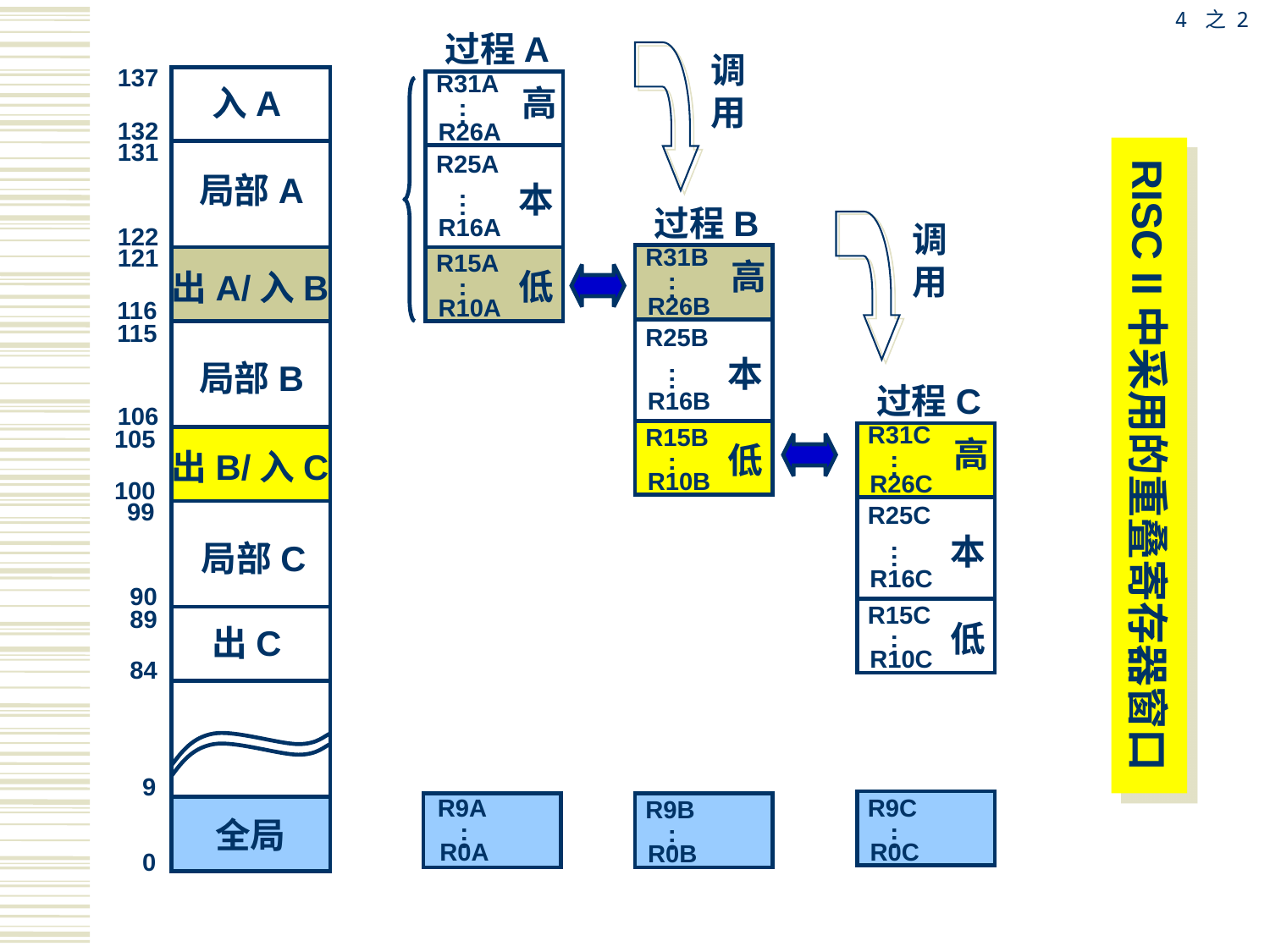

4 之 2
过程A
调
用
137
R31A

高
入A

···
132
R26A
131
RISC II中采用的重叠寄存器窗口

R25A

局部A
本
···
过程B
R16A
调
用
122
R31B
121
R15A

高

低
出A/入B
···

···
R26B
R10A
116
115
R25B

本
局部B
···
过程C
R16B
106
R31C
R15B
105

高

低

出B/入C
···
···
R10B
R26C
100
99
R25C

本
局部C
···
R16C
90
R15C
89

低
出C
···
R10C
84

9
R9C
R9A
R9B

全局
···
···
···
R0C
R0A
R0B
0